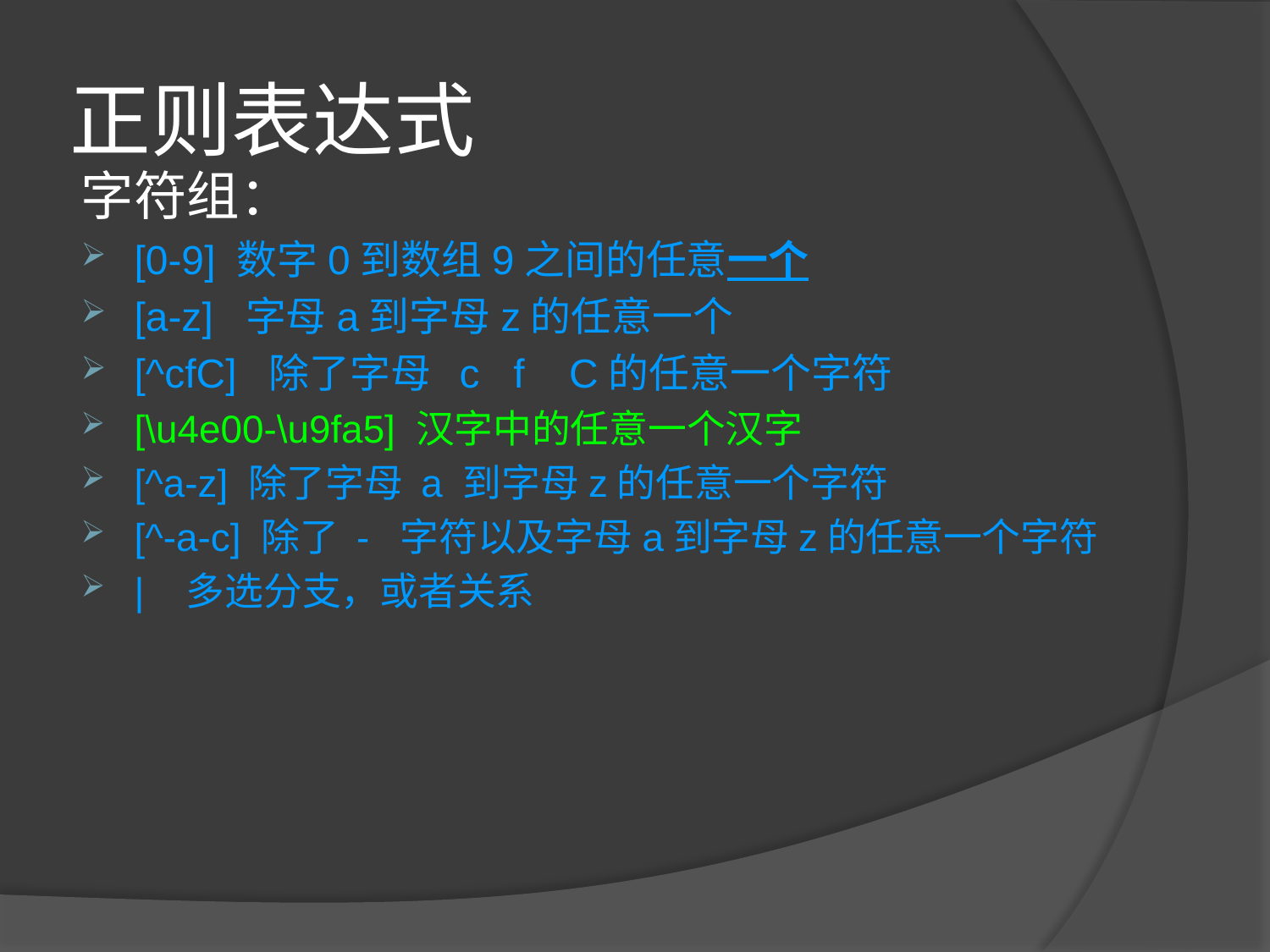

# 正则表达式
字符组：
[0-9] 数字0到数组9之间的任意一个
[a-z]  字母a到字母z的任意一个
[^cfC]  除了字母  c   f    C的任意一个字符
[\u4e00-\u9fa5] 汉字中的任意一个汉字
[^a-z] 除了字母 a 到字母z的任意一个字符
[^-a-c] 除了 -  字符以及字母a到字母z的任意一个字符
|   多选分支，或者关系